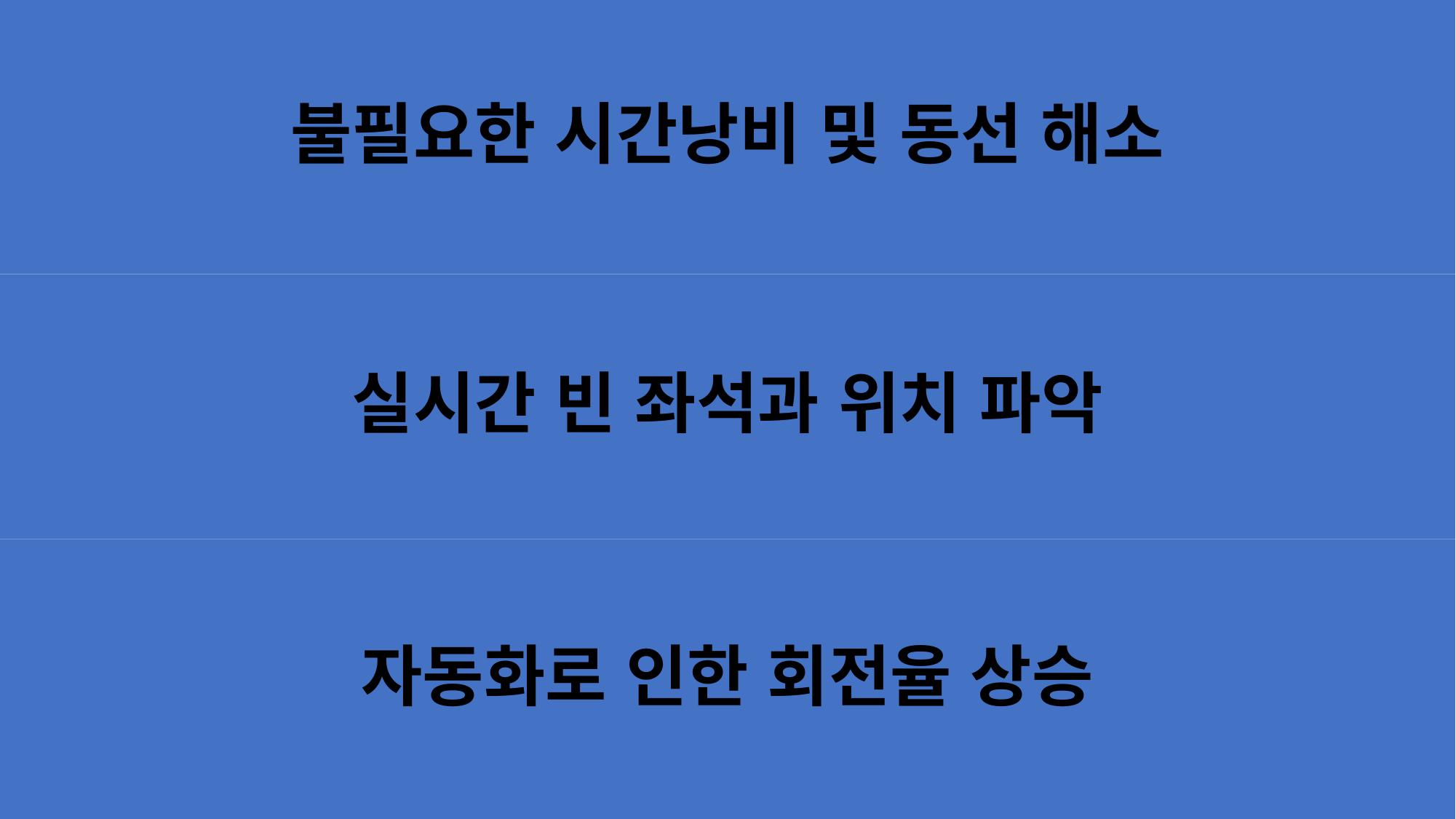

불필요한 시간낭비 및 동선 해소
# 실시간 빈 좌석과 위치 파악
자동화로 인한 회전율 상승